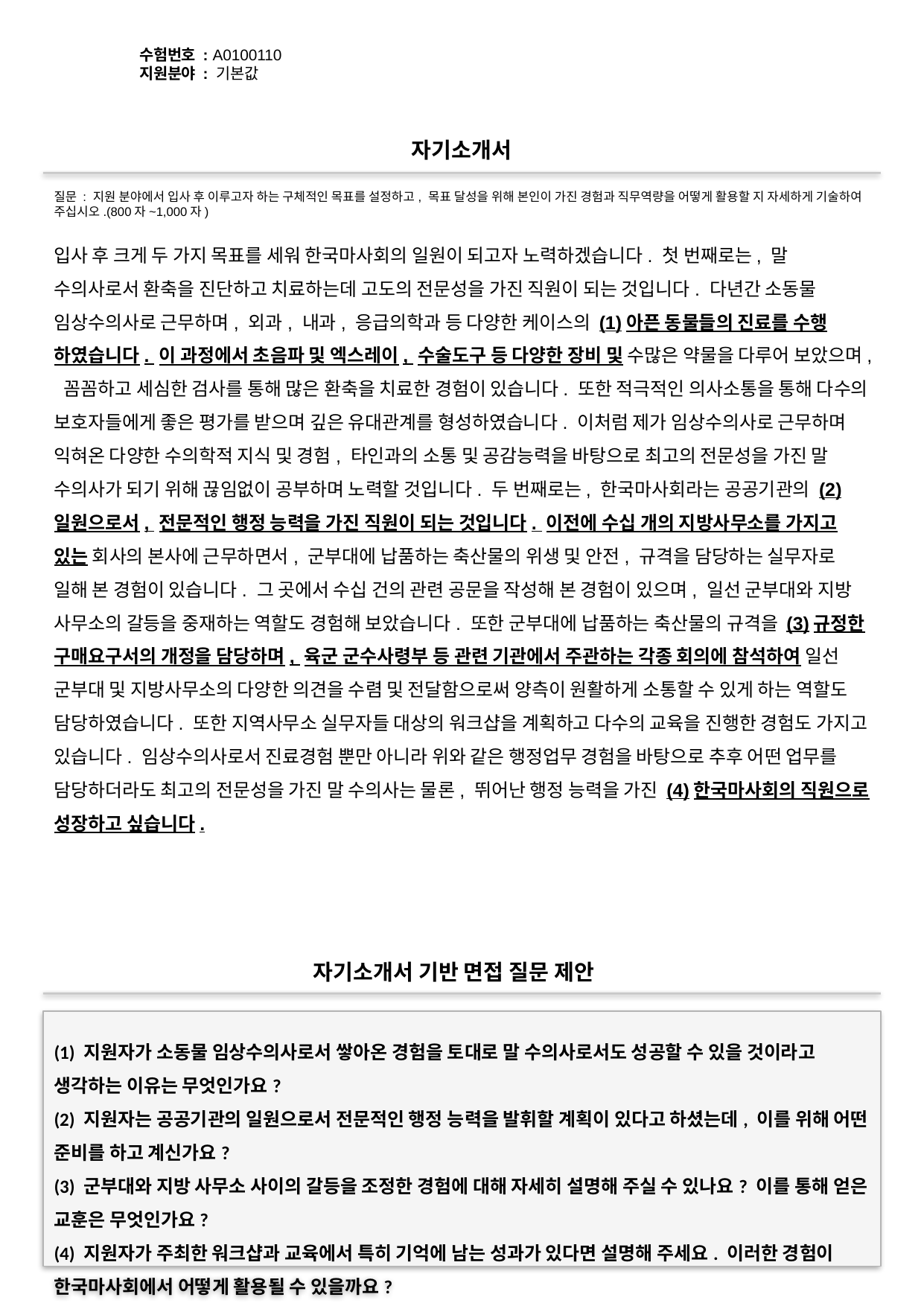

수험번호 : A0100110
지원분야 : 기본값
#

자기소개서

질문 : 지원 분야에서 입사 후 이루고자 하는 구체적인 목표를 설정하고, 목표 달성을 위해 본인이 가진 경험과 직무역량을 어떻게 활용할 지 자세하게 기술하여 주십시오.(800자~1,000자)

입사 후 크게 두 가지 목표를 세워 한국마사회의 일원이 되고자 노력하겠습니다. 첫 번째로는, 말 수의사로서 환축을 진단하고 치료하는데 고도의 전문성을 가진 직원이 되는 것입니다. 다년간 소동물 임상수의사로 근무하며, 외과, 내과, 응급의학과 등 다양한 케이스의 (1)아픈 동물들의 진료를 수행 하였습니다. 이 과정에서 초음파 및 엑스레이, 수술도구 등 다양한 장비 및 수많은 약물을 다루어 보았으며, 꼼꼼하고 세심한 검사를 통해 많은 환축을 치료한 경험이 있습니다. 또한 적극적인 의사소통을 통해 다수의 보호자들에게 좋은 평가를 받으며 깊은 유대관계를 형성하였습니다. 이처럼 제가 임상수의사로 근무하며 익혀온 다양한 수의학적 지식 및 경험, 타인과의 소통 및 공감능력을 바탕으로 최고의 전문성을 가진 말 수의사가 되기 위해 끊임없이 공부하며 노력할 것입니다. 두 번째로는, 한국마사회라는 공공기관의 (2)일원으로서, 전문적인 행정 능력을 가진 직원이 되는 것입니다. 이전에 수십 개의 지방사무소를 가지고 있는 회사의 본사에 근무하면서, 군부대에 납품하는 축산물의 위생 및 안전, 규격을 담당하는 실무자로 일해 본 경험이 있습니다. 그 곳에서 수십 건의 관련 공문을 작성해 본 경험이 있으며, 일선 군부대와 지방 사무소의 갈등을 중재하는 역할도 경험해 보았습니다. 또한 군부대에 납품하는 축산물의 규격을 (3)규정한 구매요구서의 개정을 담당하며, 육군 군수사령부 등 관련 기관에서 주관하는 각종 회의에 참석하여 일선 군부대 및 지방사무소의 다양한 의견을 수렴 및 전달함으로써 양측이 원활하게 소통할 수 있게 하는 역할도 담당하였습니다. 또한 지역사무소 실무자들 대상의 워크샵을 계획하고 다수의 교육을 진행한 경험도 가지고 있습니다. 임상수의사로서 진료경험 뿐만 아니라 위와 같은 행정업무 경험을 바탕으로 추후 어떤 업무를 담당하더라도 최고의 전문성을 가진 말 수의사는 물론, 뛰어난 행정 능력을 가진 (4)한국마사회의 직원으로 성장하고 싶습니다.

자기소개서 기반 면접 질문 제안

(1) 지원자가 소동물 임상수의사로서 쌓아온 경험을 토대로 말 수의사로서도 성공할 수 있을 것이라고 생각하는 이유는 무엇인가요?
(2) 지원자는 공공기관의 일원으로서 전문적인 행정 능력을 발휘할 계획이 있다고 하셨는데, 이를 위해 어떤 준비를 하고 계신가요?
(3) 군부대와 지방 사무소 사이의 갈등을 조정한 경험에 대해 자세히 설명해 주실 수 있나요? 이를 통해 얻은 교훈은 무엇인가요?
(4) 지원자가 주최한 워크샵과 교육에서 특히 기억에 남는 성과가 있다면 설명해 주세요. 이러한 경험이 한국마사회에서 어떻게 활용될 수 있을까요?